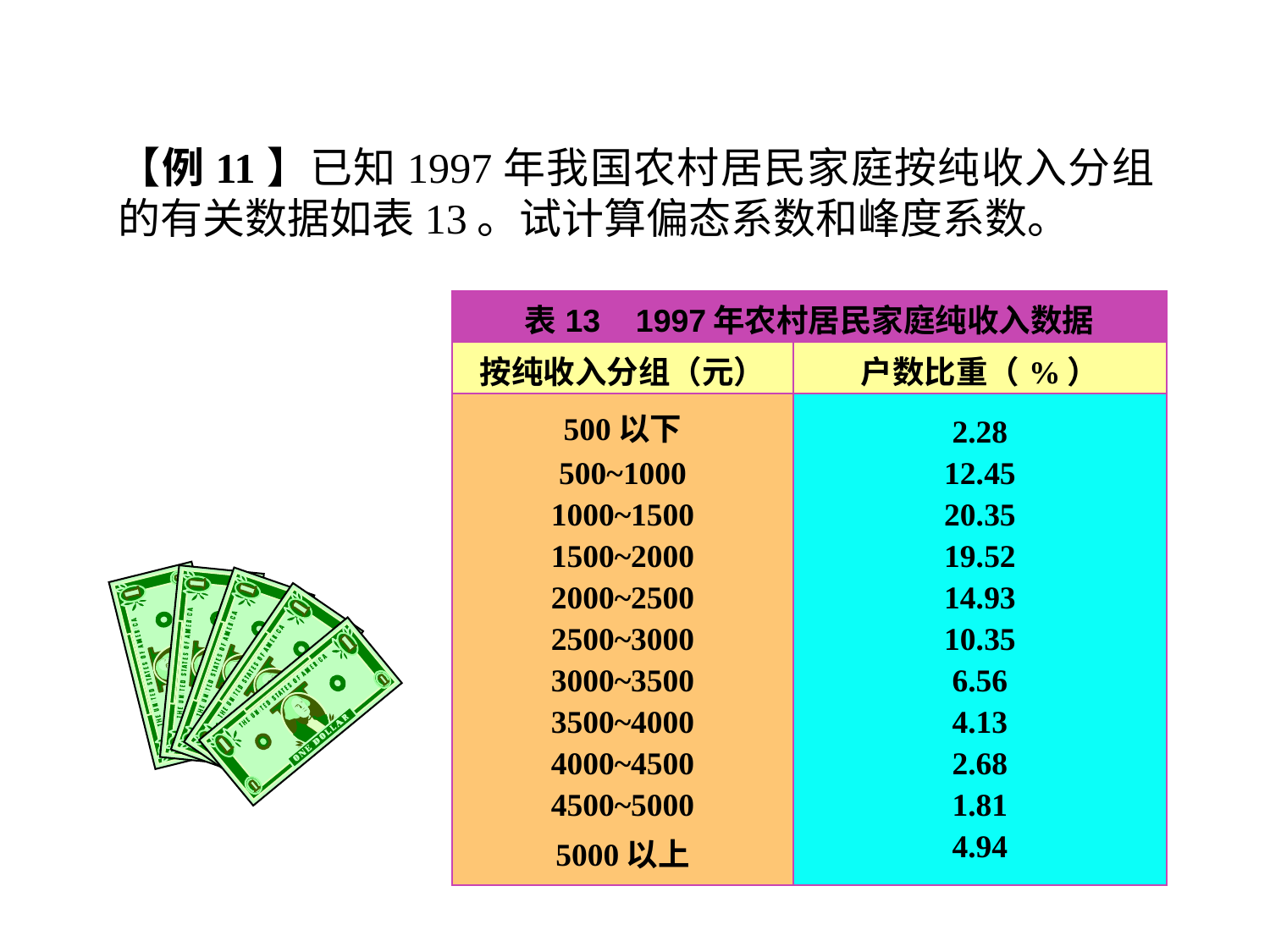

【例11】已知1997年我国农村居民家庭按纯收入分组的有关数据如表13。试计算偏态系数和峰度系数。

| 表13 1997年农村居民家庭纯收入数据 |  |
| --- | --- |
| 按纯收入分组（元） | 户数比重（%） |
| 500以下 500~1000 1000~1500 1500~2000 2000~2500 2500~3000 3000~3500 3500~4000 4000~4500 4500~5000 5000以上 | 2.28 12.45 20.35 19.52 14.93 10.35 6.56 4.13 2.68 1.81 4.94 |